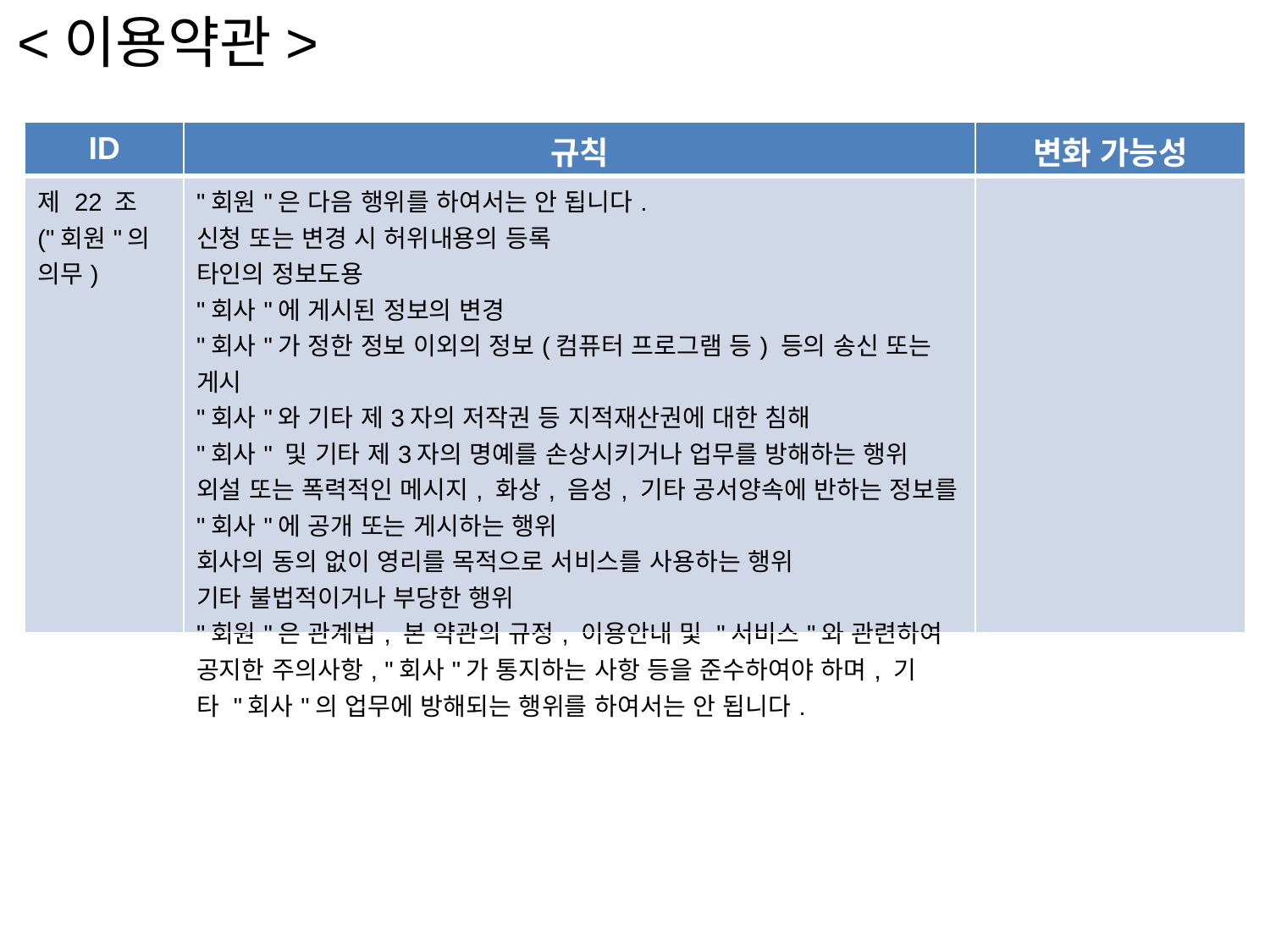

<이용약관>
| ID | 규칙 | 변화 가능성 |
| --- | --- | --- |
| 제 22 조 ("회원"의 의무) | "회원"은 다음 행위를 하여서는 안 됩니다. 신청 또는 변경 시 허위내용의 등록 타인의 정보도용 "회사"에 게시된 정보의 변경 "회사"가 정한 정보 이외의 정보(컴퓨터 프로그램 등) 등의 송신 또는 게시 "회사"와 기타 제3자의 저작권 등 지적재산권에 대한 침해 "회사" 및 기타 제3자의 명예를 손상시키거나 업무를 방해하는 행위 외설 또는 폭력적인 메시지, 화상, 음성, 기타 공서양속에 반하는 정보를 "회사"에 공개 또는 게시하는 행위 회사의 동의 없이 영리를 목적으로 서비스를 사용하는 행위 기타 불법적이거나 부당한 행위 "회원"은 관계법, 본 약관의 규정, 이용안내 및 "서비스"와 관련하여 공지한 주의사항, "회사"가 통지하는 사항 등을 준수하여야 하며, 기타 "회사"의 업무에 방해되는 행위를 하여서는 안 됩니다. |  |